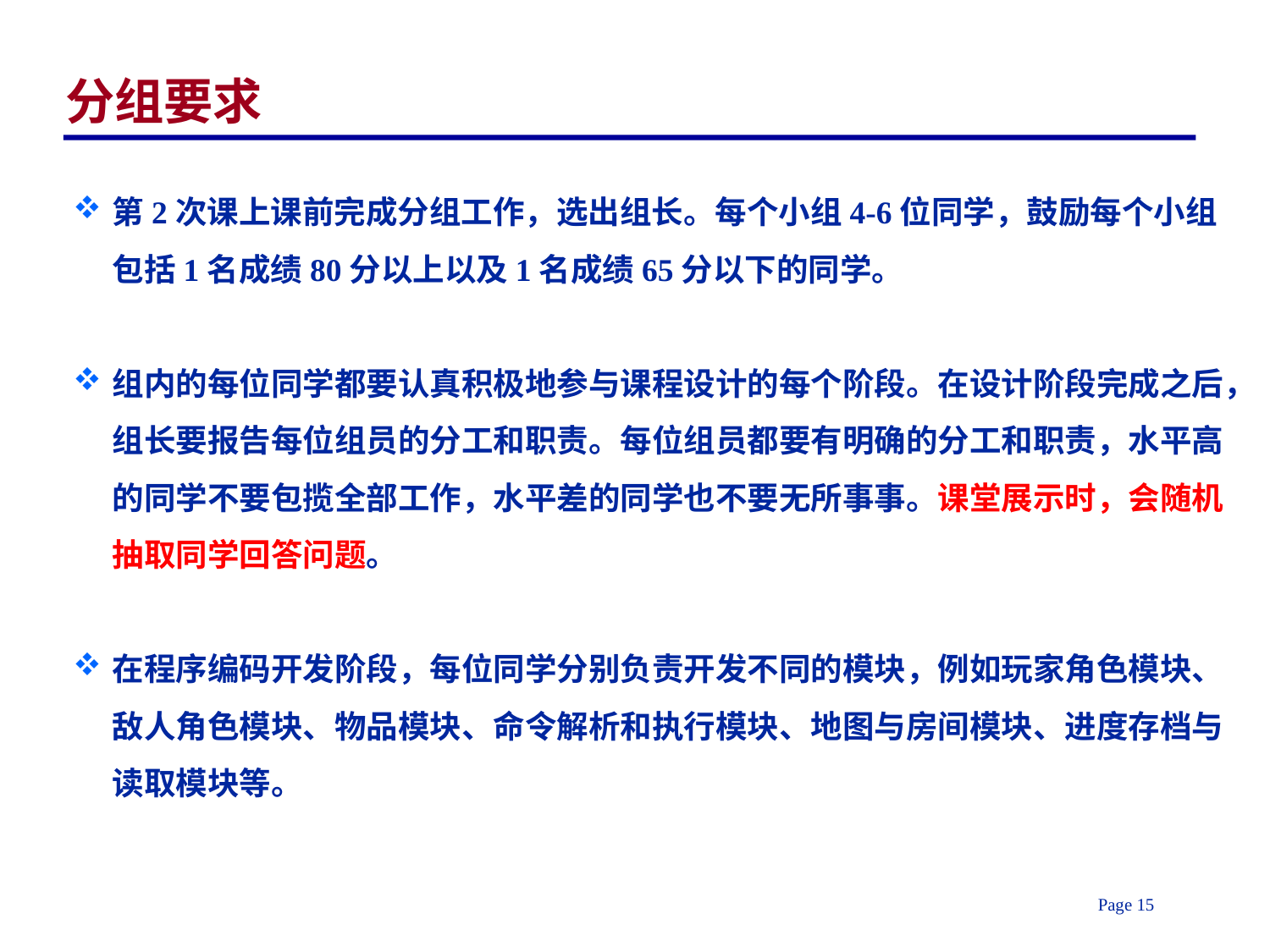

# 分组要求
第2次课上课前完成分组工作，选出组长。每个小组4-6位同学，鼓励每个小组包括1名成绩80分以上以及1名成绩65分以下的同学。

组内的每位同学都要认真积极地参与课程设计的每个阶段。在设计阶段完成之后，组长要报告每位组员的分工和职责。每位组员都要有明确的分工和职责，水平高的同学不要包揽全部工作，水平差的同学也不要无所事事。课堂展示时，会随机抽取同学回答问题。

在程序编码开发阶段，每位同学分别负责开发不同的模块，例如玩家角色模块、敌人角色模块、物品模块、命令解析和执行模块、地图与房间模块、进度存档与读取模块等。